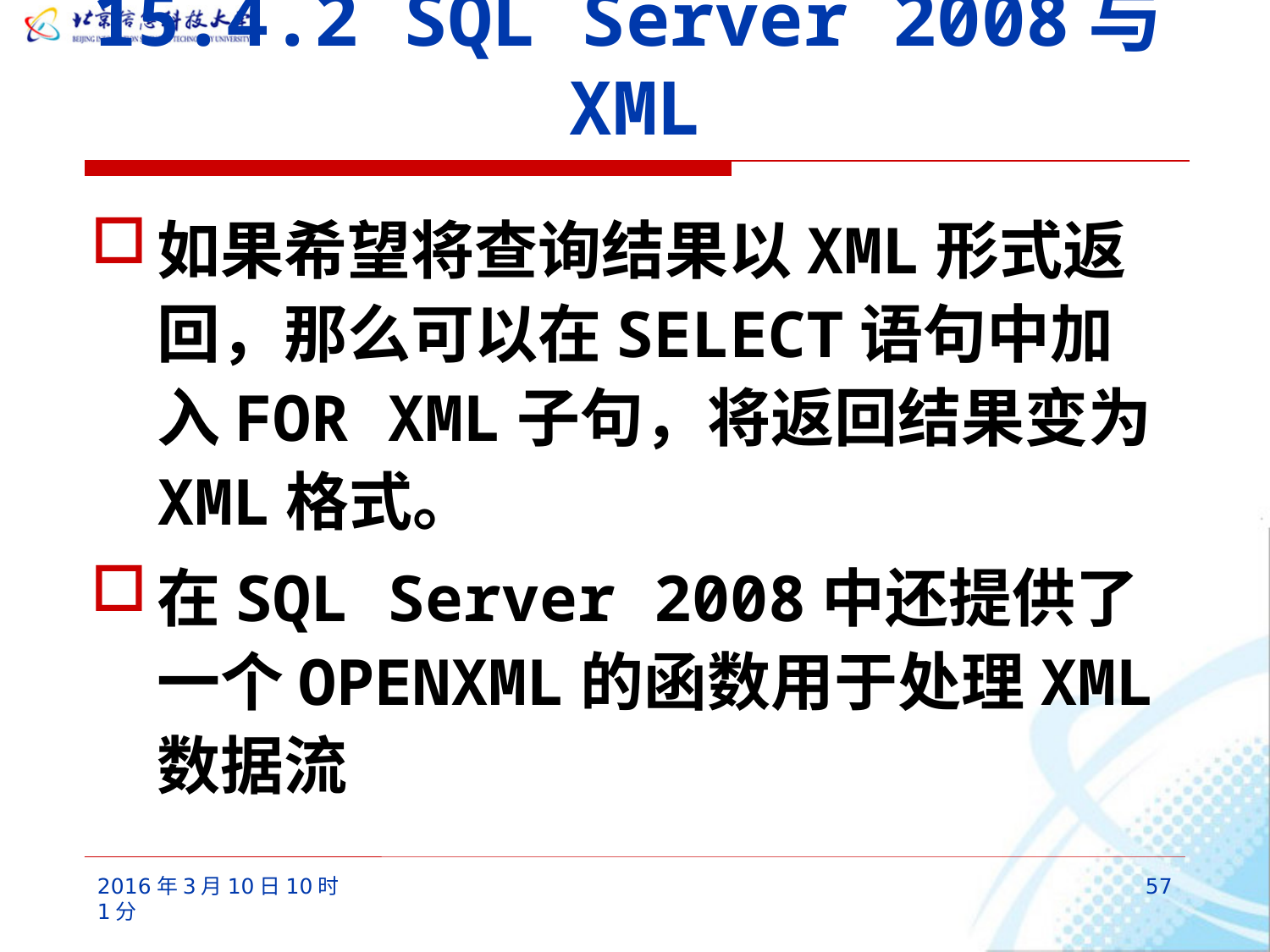

# 15.4.2 SQL Server 2008与XML
如果希望将查询结果以XML形式返回，那么可以在SELECT语句中加入FOR XML子句，将返回结果变为XML格式。
在SQL Server 2008中还提供了一个OPENXML的函数用于处理XML数据流
2016年3月10日10时1分
57